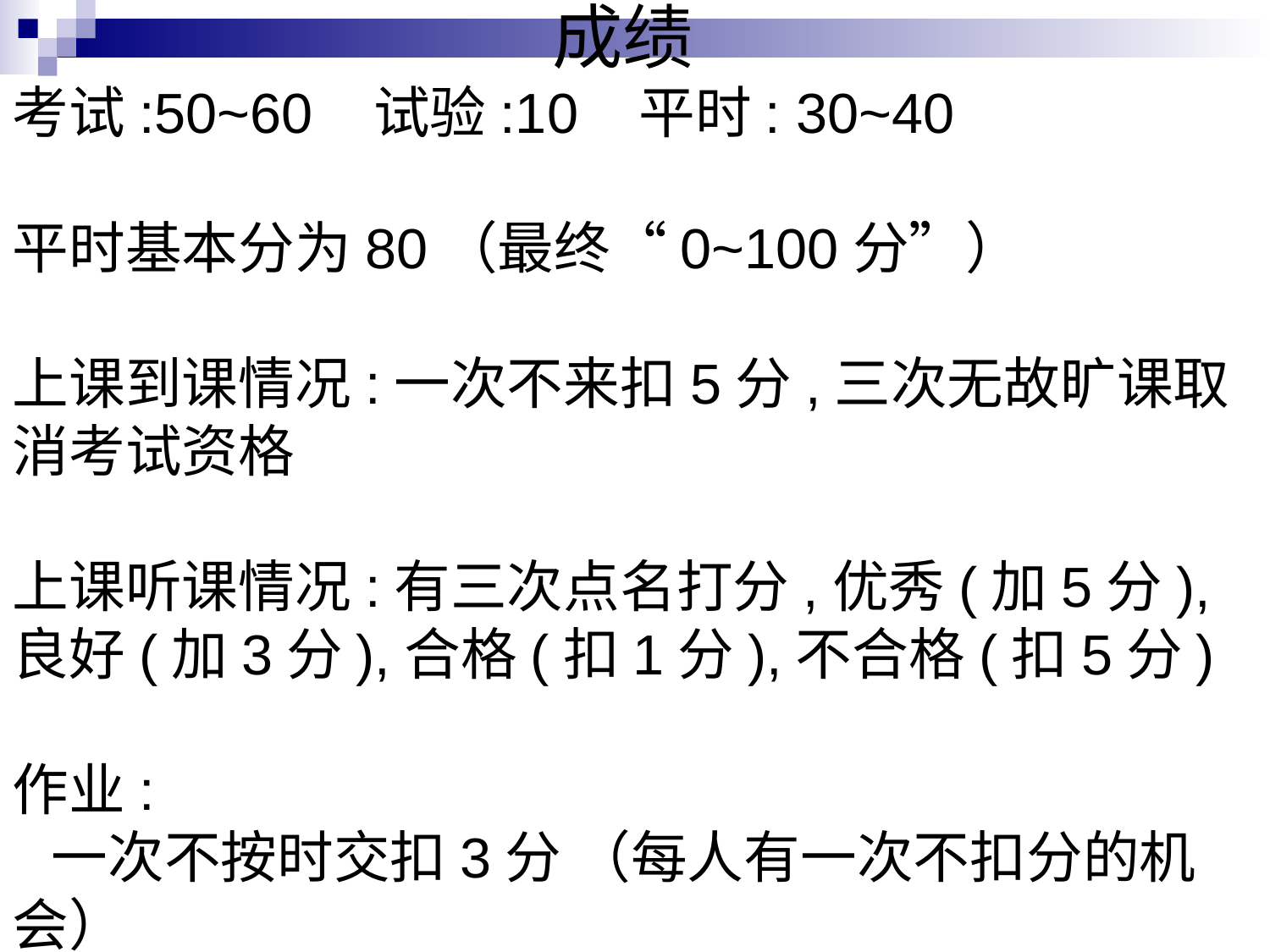

成绩
考试:50~60   试验:10   平时: 30~40

平时基本分为80（最终“0~100分”）

上课到课情况:一次不来扣5分,三次无故旷课取消考试资格

上课听课情况:有三次点名打分,优秀(加5分),良好(加3分),合格(扣1分),不合格(扣5分)

作业:
  一次不按时交扣3分 （每人有一次不扣分的机会）
    抄作业扣5分